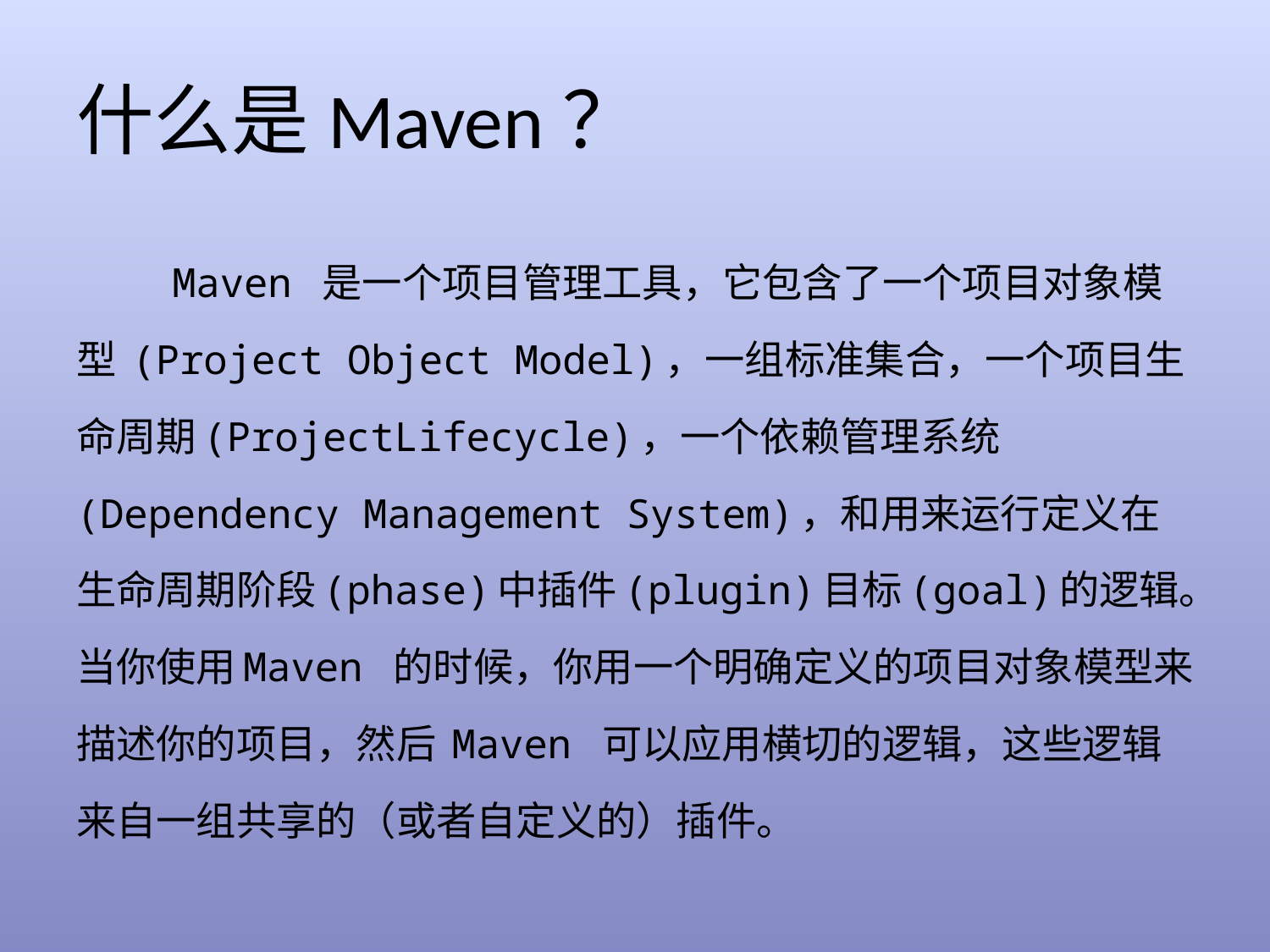

# 什么是Maven？
    Maven 是一个项目管理工具，它包含了一个项目对象模型 (Project Object Model)，一组标准集合，一个项目生命周期(ProjectLifecycle)，一个依赖管理系统(Dependency Management System)，和用来运行定义在生命周期阶段(phase)中插件(plugin)目标(goal)的逻辑。当你使用Maven 的时候，你用一个明确定义的项目对象模型来描述你的项目，然后 Maven 可以应用横切的逻辑，这些逻辑来自一组共享的（或者自定义的）插件。